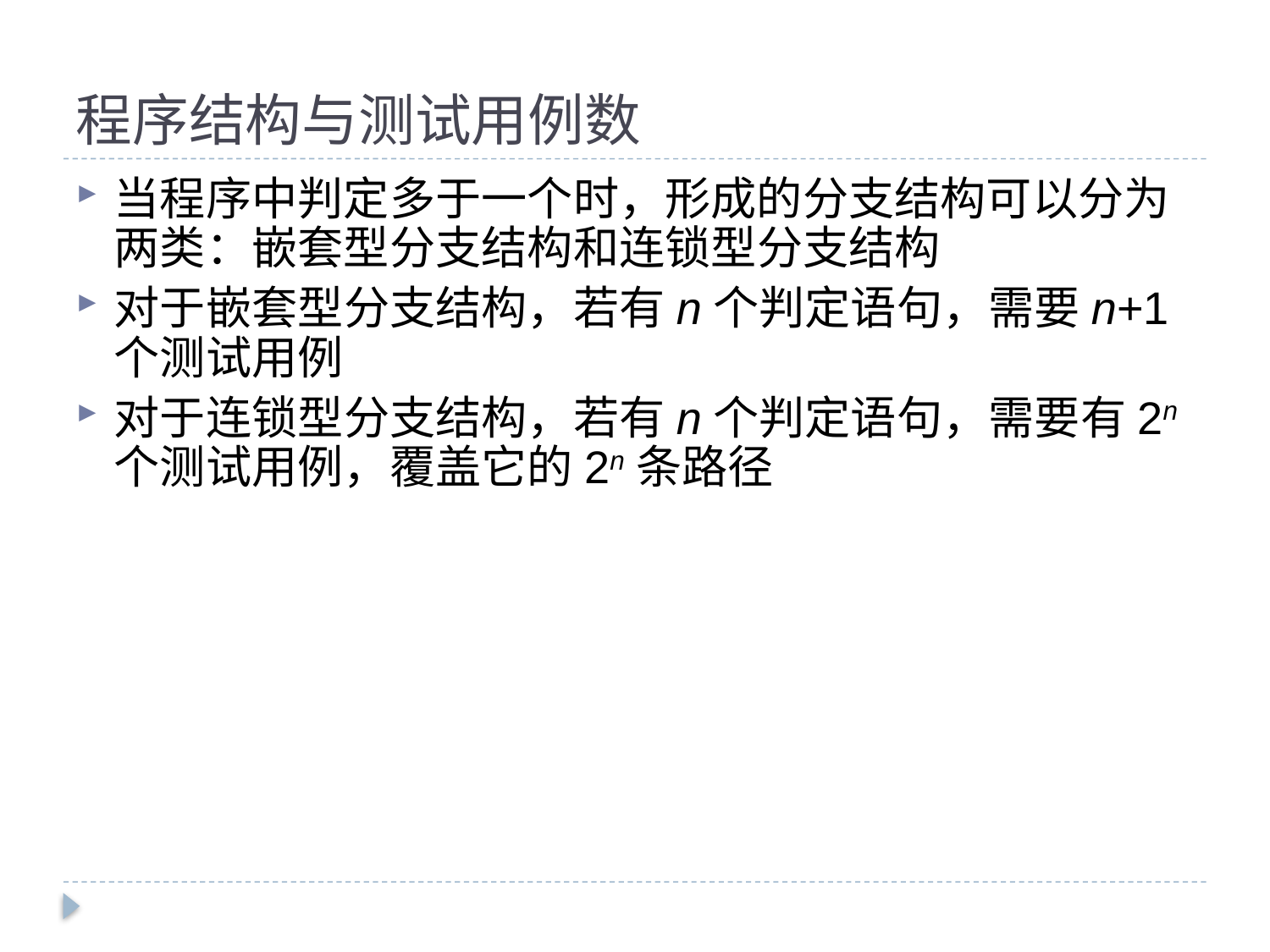

# 程序结构与测试用例数
当程序中判定多于一个时，形成的分支结构可以分为两类：嵌套型分支结构和连锁型分支结构
对于嵌套型分支结构，若有n个判定语句，需要n+1个测试用例
对于连锁型分支结构，若有n个判定语句，需要有2n个测试用例，覆盖它的2n条路径